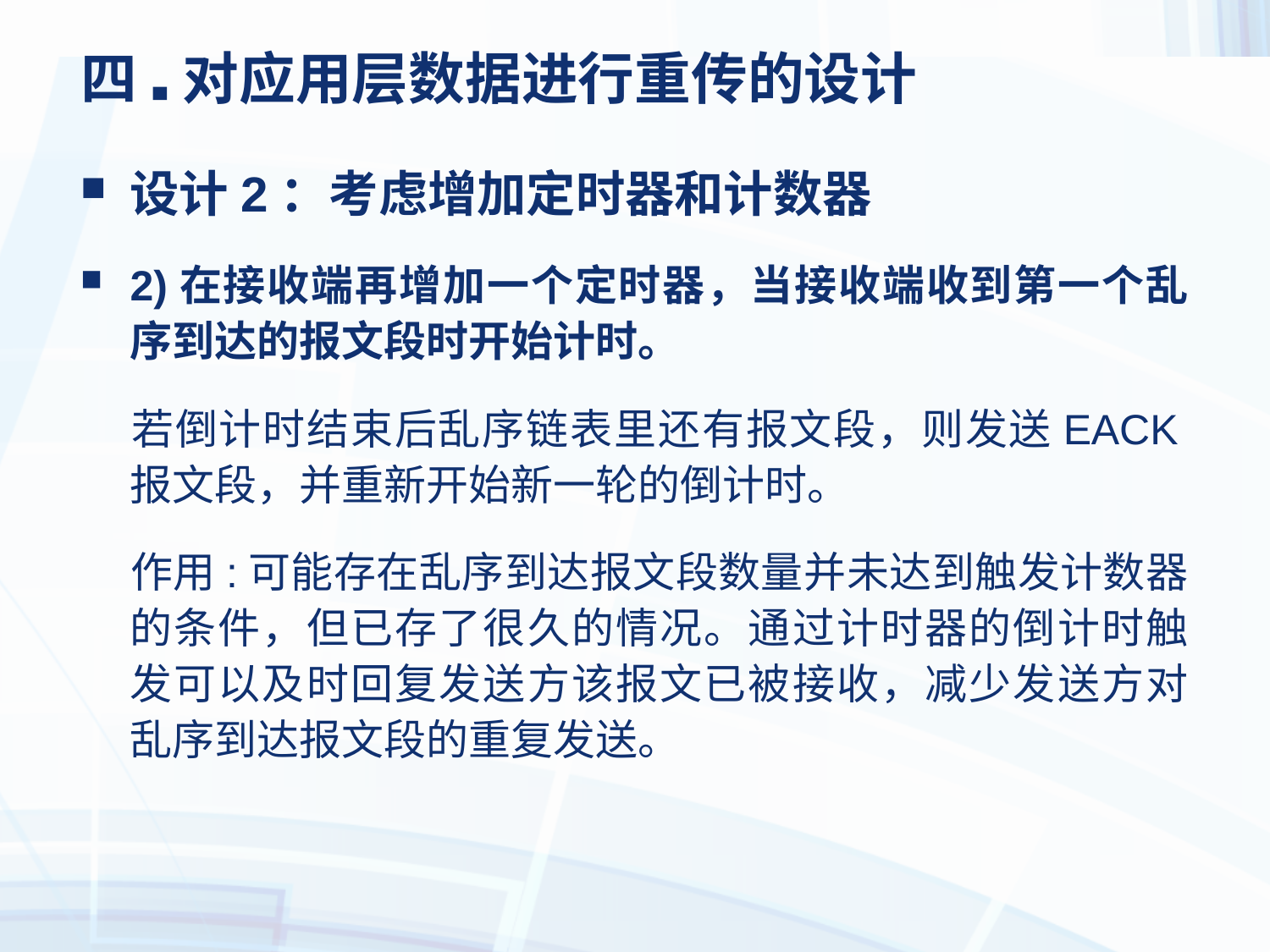

# 四.对应用层数据进行重传的设计
设计2：考虑增加定时器和计数器
2)在接收端再增加一个定时器，当接收端收到第一个乱序到达的报文段时开始计时。
	若倒计时结束后乱序链表里还有报文段，则发送EACK报文段，并重新开始新一轮的倒计时。
	作用:可能存在乱序到达报文段数量并未达到触发计数器的条件，但已存了很久的情况。通过计时器的倒计时触发可以及时回复发送方该报文已被接收，减少发送方对乱序到达报文段的重复发送。